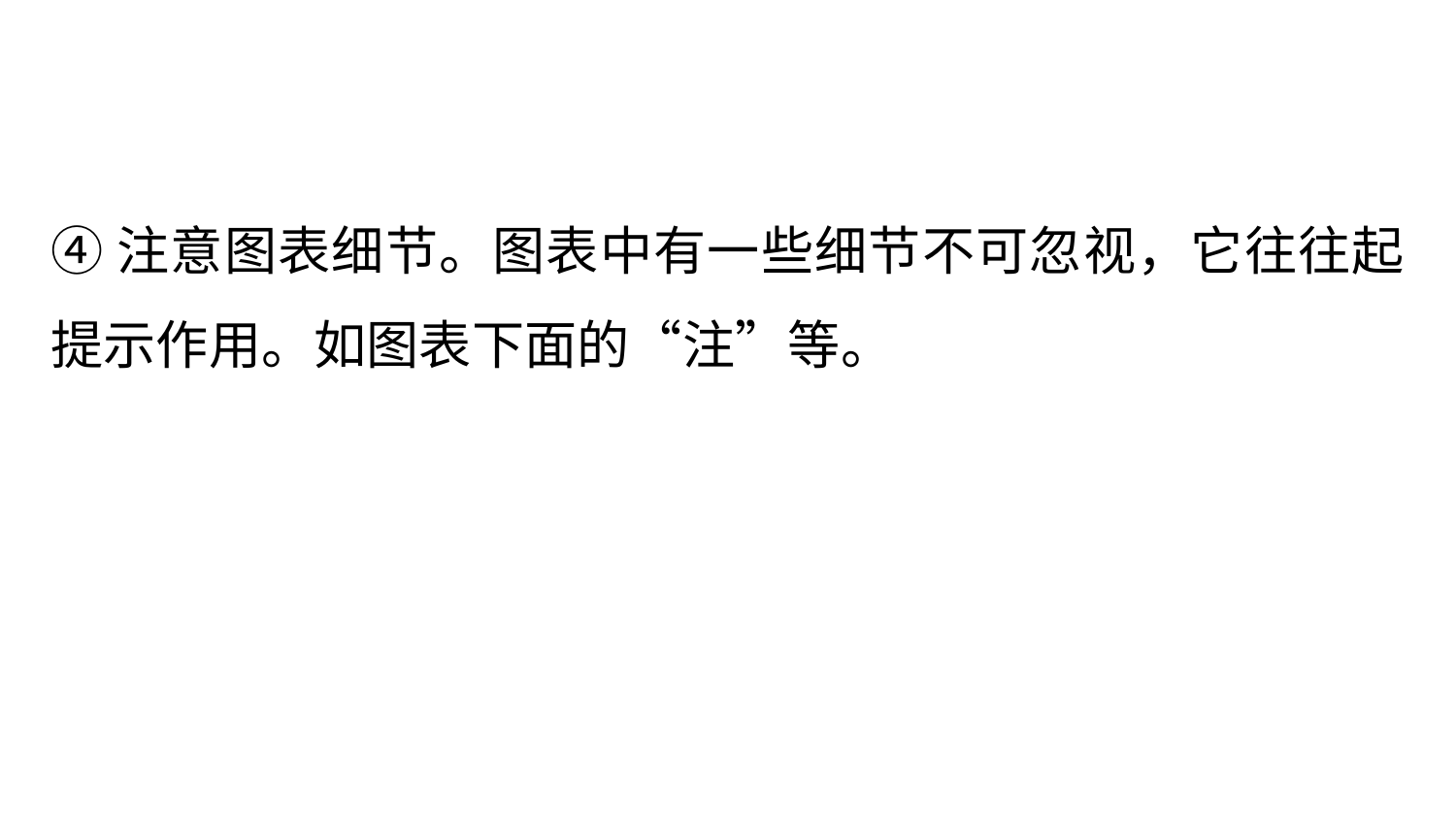

④注意图表细节。图表中有一些细节不可忽视，它往往起提示作用。如图表下面的“注”等。